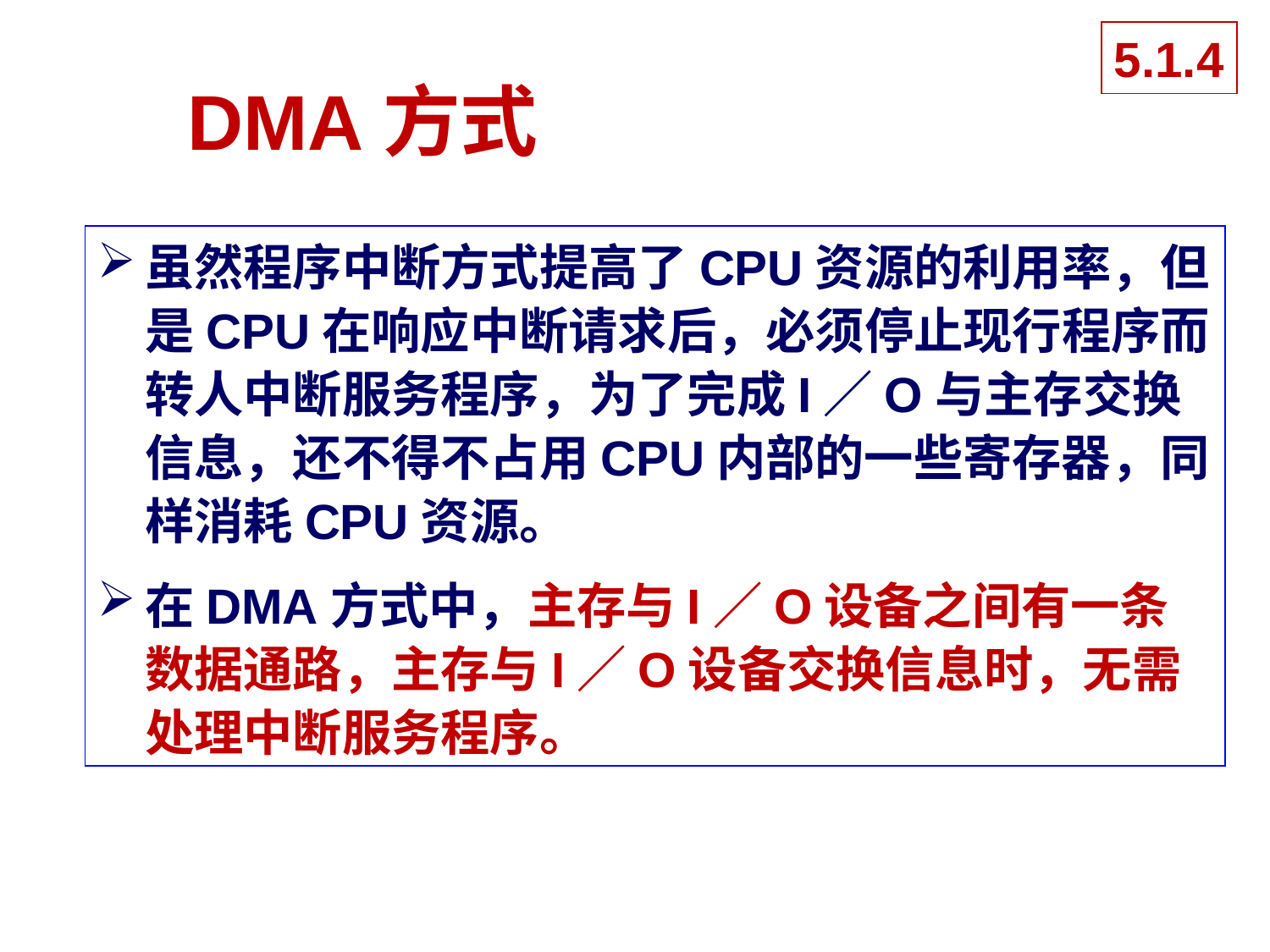

5.1.4
# DMA方式
虽然程序中断方式提高了CPU资源的利用率，但是CPU在响应中断请求后，必须停止现行程序而转人中断服务程序，为了完成I／O与主存交换信息，还不得不占用CPU内部的一些寄存器，同样消耗CPU资源。
在DMA方式中，主存与I／O设备之间有一条数据通路，主存与I／O设备交换信息时，无需处理中断服务程序。